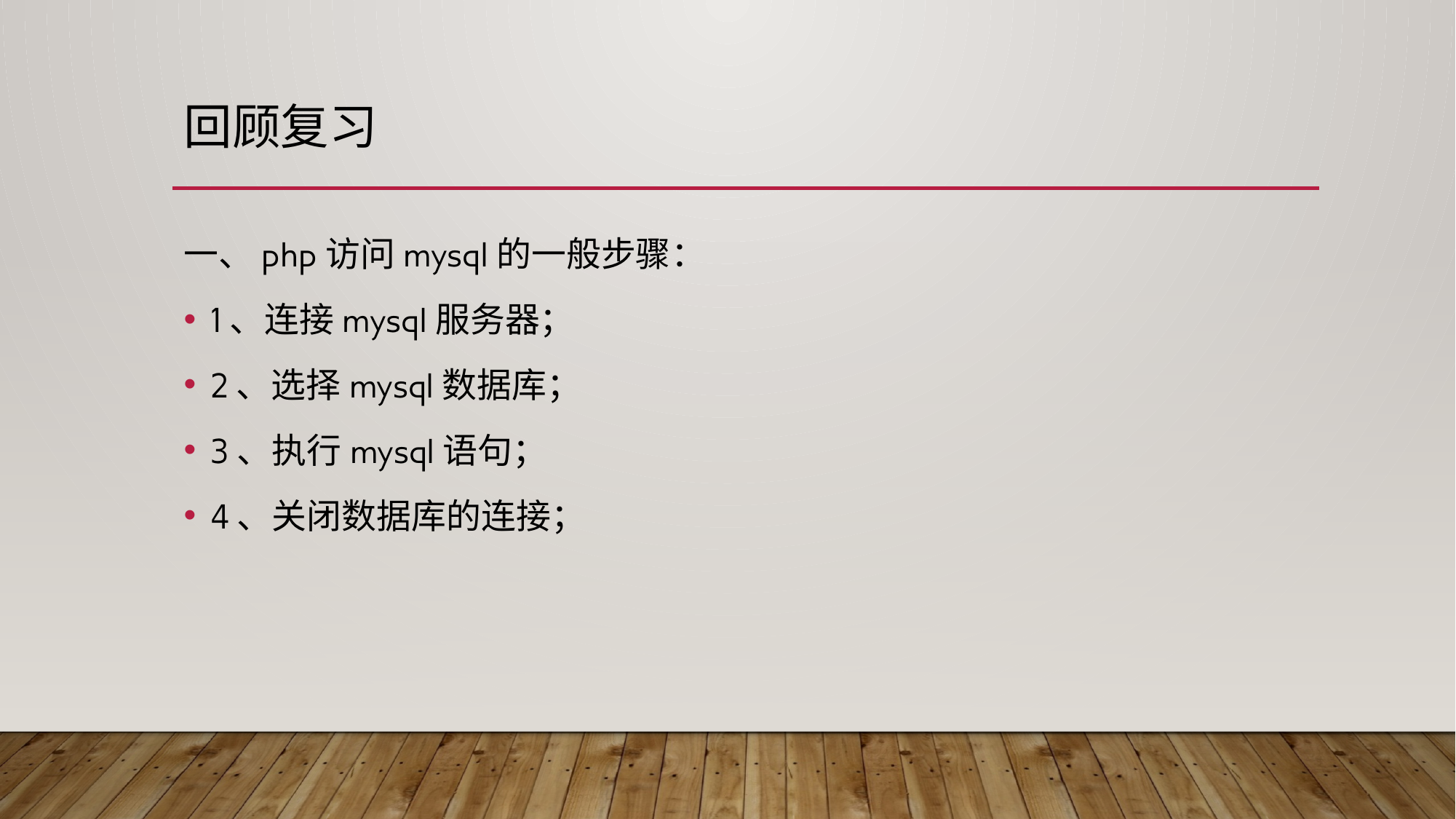

# 回顾复习
一、php访问mysql的一般步骤：
1、连接mysql服务器；
2、选择mysql数据库；
3、执行mysql语句；
4、关闭数据库的连接；